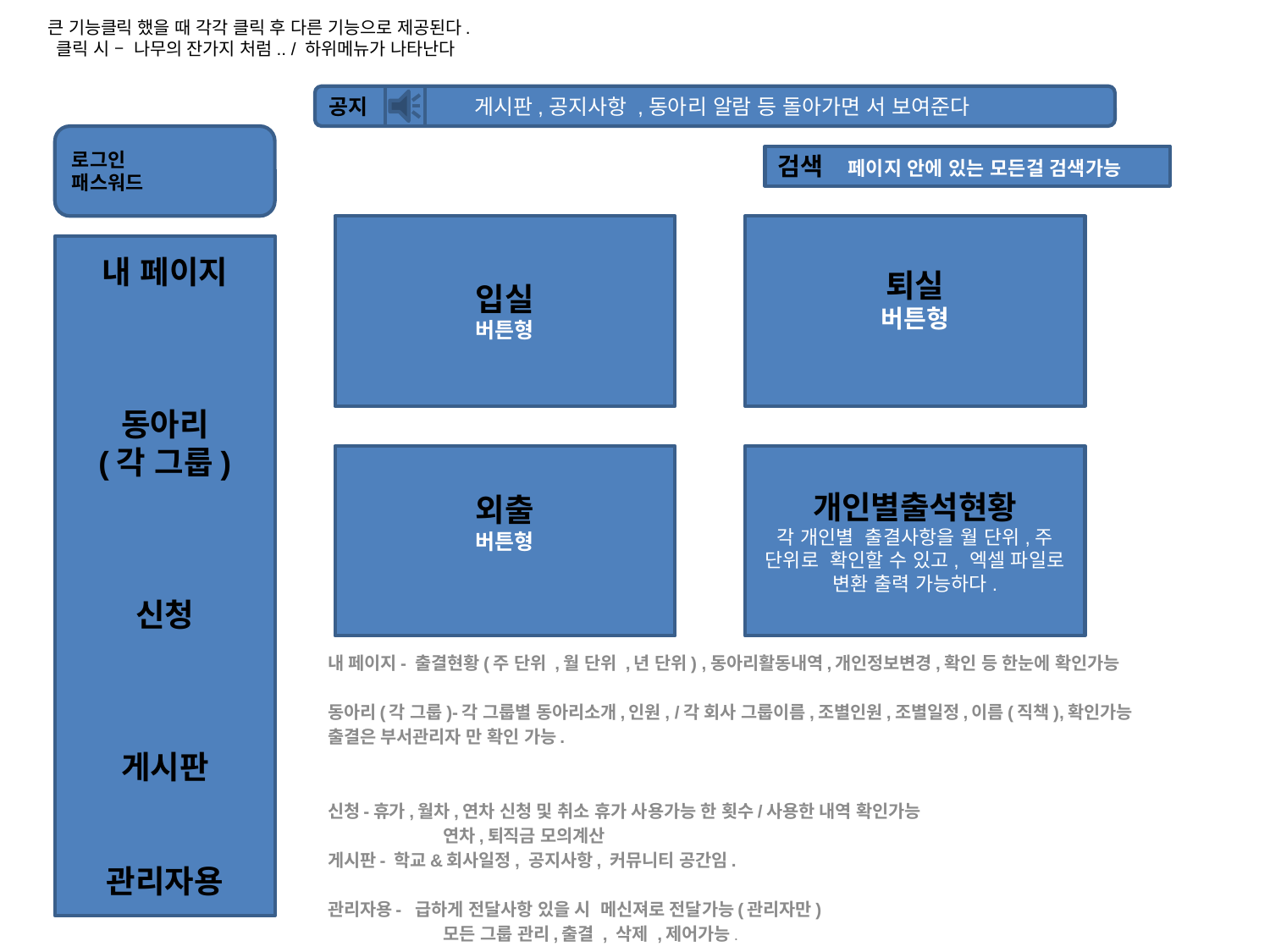

# 큰 기능클릭 했을 때 각각 클릭 후 다른 기능으로 제공된다. 클릭 시 –  나무의 잔가지 처럼.. / 하위메뉴가 나타난다
공지      -         게시판,공지사항 ,동아리 알람 등 돌아가면 서 보여준다

로그인
패스워드
검색    페이지 안에 있는 모든걸 검색가능
입실
버튼형
퇴실
버튼형

내 페이지

동아리
(각 그룹)

신청

게시판

관리자용

외출
버튼형

개인별출석현황
각 개인별  출결사항을 월 단위,주 단위로  확인할 수 있고, 엑셀 파일로 변환 출력 가능하다.
내 페이지- 출결현황(주 단위 ,월 단위 ,년 단위) ,동아리활동내역,개인정보변경,확인 등 한눈에 확인가능

동아리(각 그룹)-각 그룹별 동아리소개,인원, /각 회사 그룹이름,조별인원,조별일정,이름(직책),확인가능
출결은 부서관리자 만 확인 가능.

신청-휴가,월차,연차 신청 및 취소 휴가 사용가능 한 횟수/사용한 내역 확인가능
	연차,퇴직금 모의계산
게시판- 학교&회사일정, 공지사항, 커뮤니티 공간임.

관리자용-  급하게 전달사항 있을 시  메신져로 전달가능(관리자만)
	모든 그룹 관리,출결 , 삭제 ,제어가능.